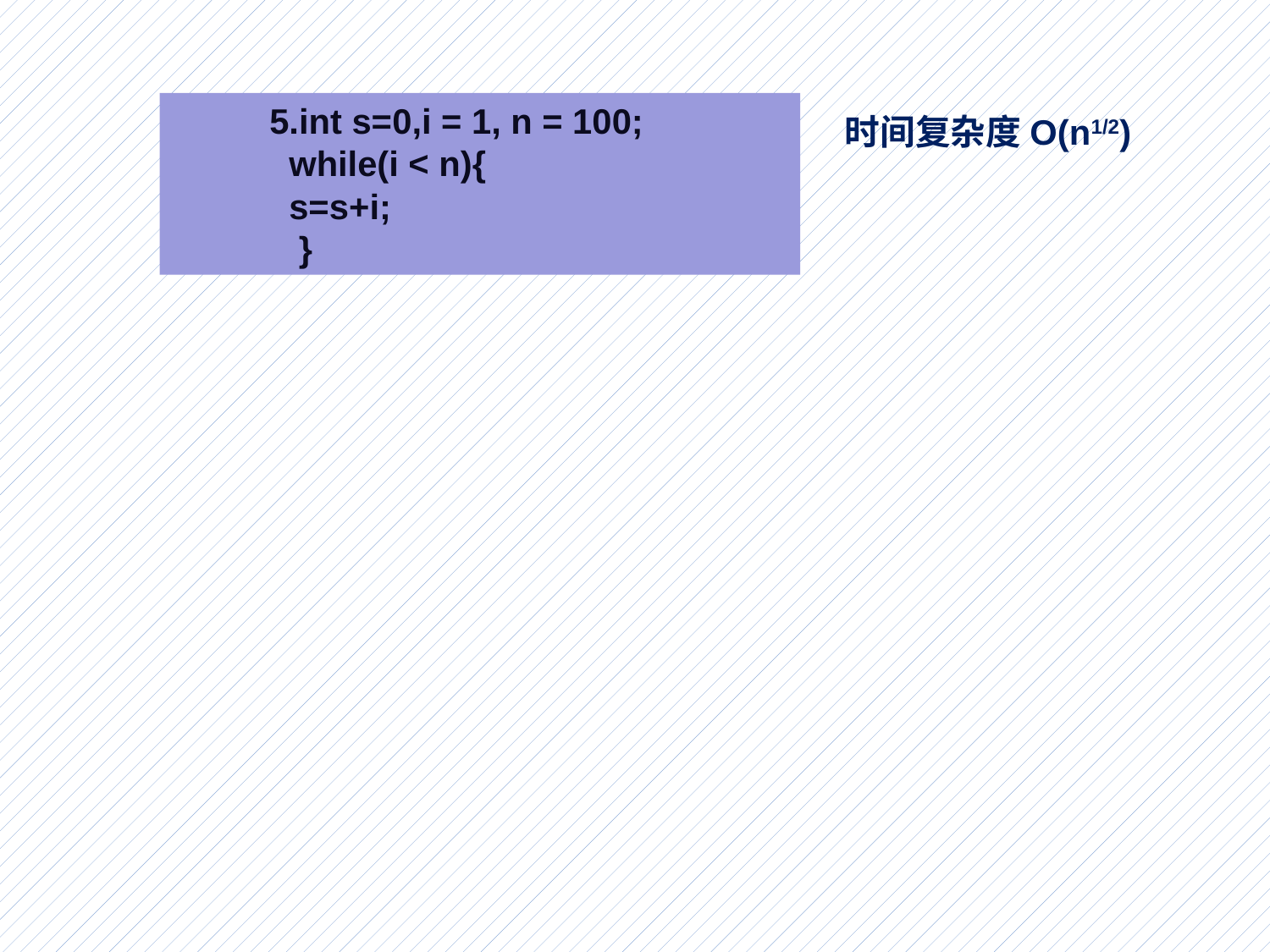

#
          5.int s=0,i = 1, n = 100;
            while(i < n){
            s=s+i;
             }
时间复杂度O(n1/2)